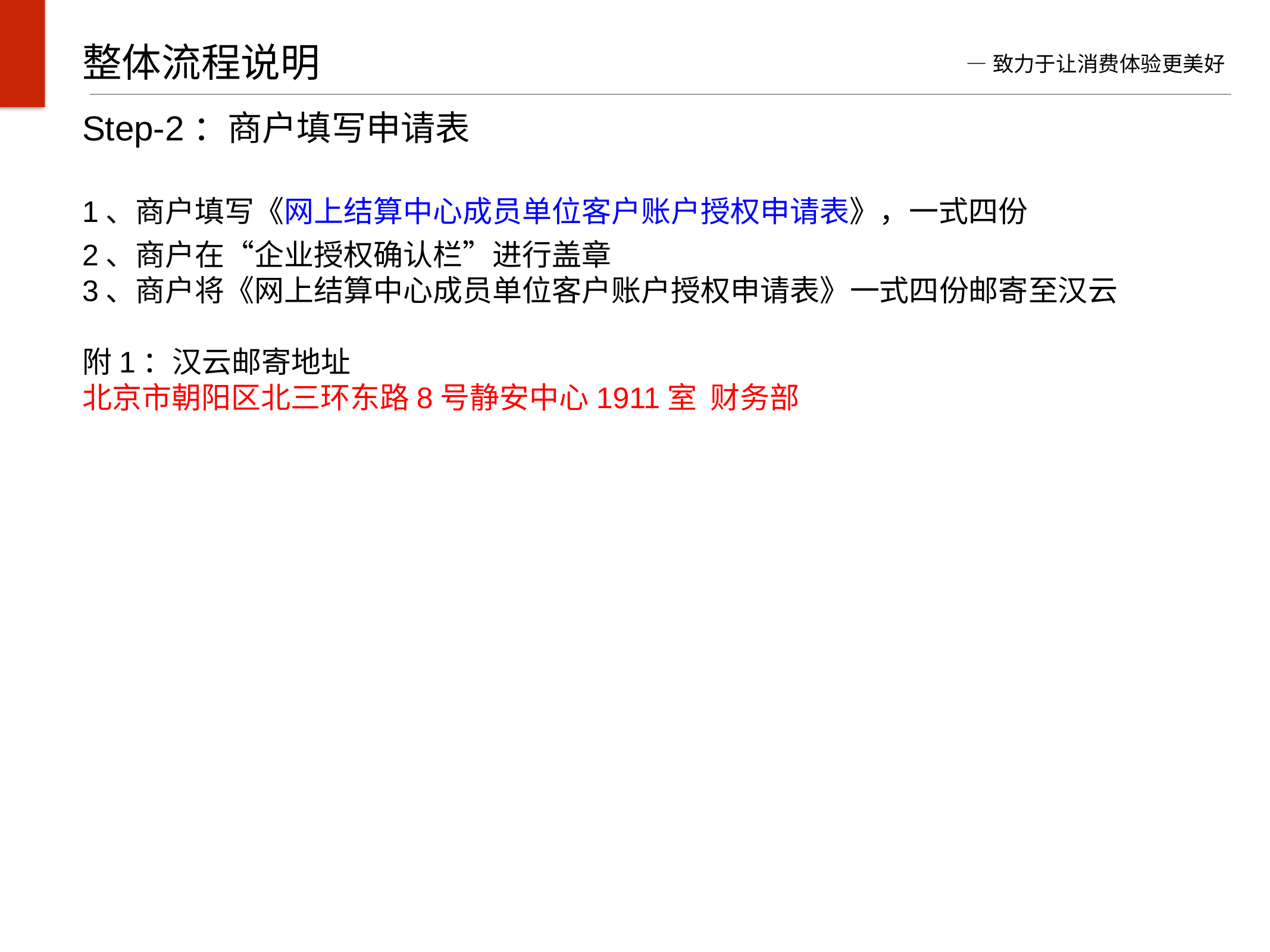

整体流程说明
 —致力于让消费体验更美好

Step-2：商户填写申请表
1、商户填写《网上结算中心成员单位客户账户授权申请表》，一式四份
2、商户在“企业授权确认栏”进行盖章
3、商户将《网上结算中心成员单位客户账户授权申请表》一式四份邮寄至汉云

附1：汉云邮寄地址
北京市朝阳区北三环东路8号静安中心1911室  财务部